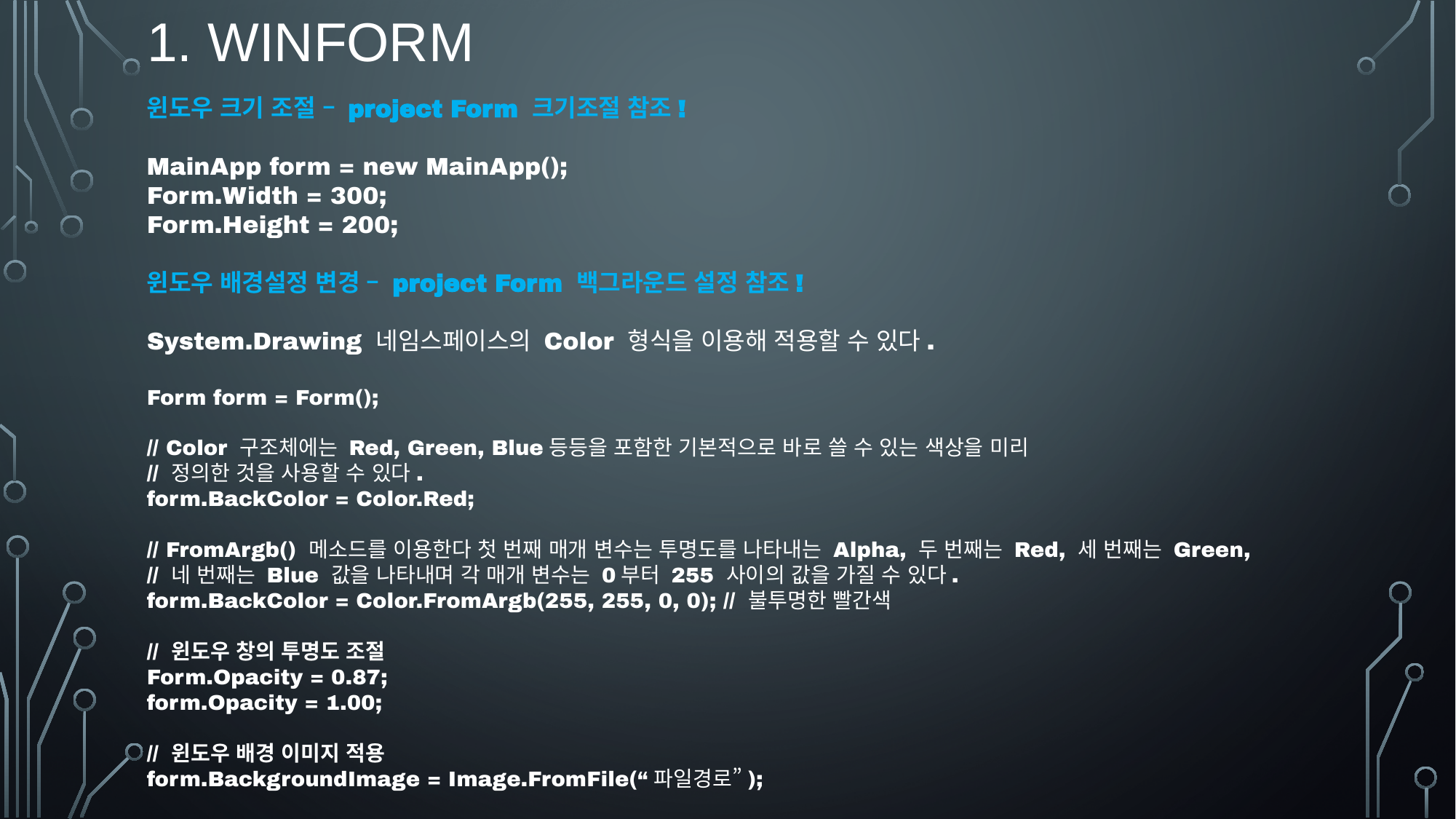

# 1. winform
윈도우 크기 조절 – project Form 크기조절 참조!

MainApp form = new MainApp();
Form.Width = 300;
Form.Height = 200;

윈도우 배경설정 변경 – project Form 백그라운드 설정 참조!

System.Drawing 네임스페이스의 Color 형식을 이용해 적용할 수 있다.

Form form = Form();

// Color 구조체에는 Red, Green, Blue등등을 포함한 기본적으로 바로 쓸 수 있는 색상을 미리
// 정의한 것을 사용할 수 있다.
form.BackColor = Color.Red;

// FromArgb() 메소드를 이용한다 첫 번째 매개 변수는 투명도를 나타내는 Alpha, 두 번째는 Red, 세 번째는 Green,
// 네 번째는 Blue 값을 나타내며 각 매개 변수는 0부터 255 사이의 값을 가질 수 있다.
form.BackColor = Color.FromArgb(255, 255, 0, 0); // 불투명한 빨간색

// 윈도우 창의 투명도 조절
Form.Opacity = 0.87;
form.Opacity = 1.00;

// 윈도우 배경 이미지 적용
form.BackgroundImage = Image.FromFile(“파일경로”);